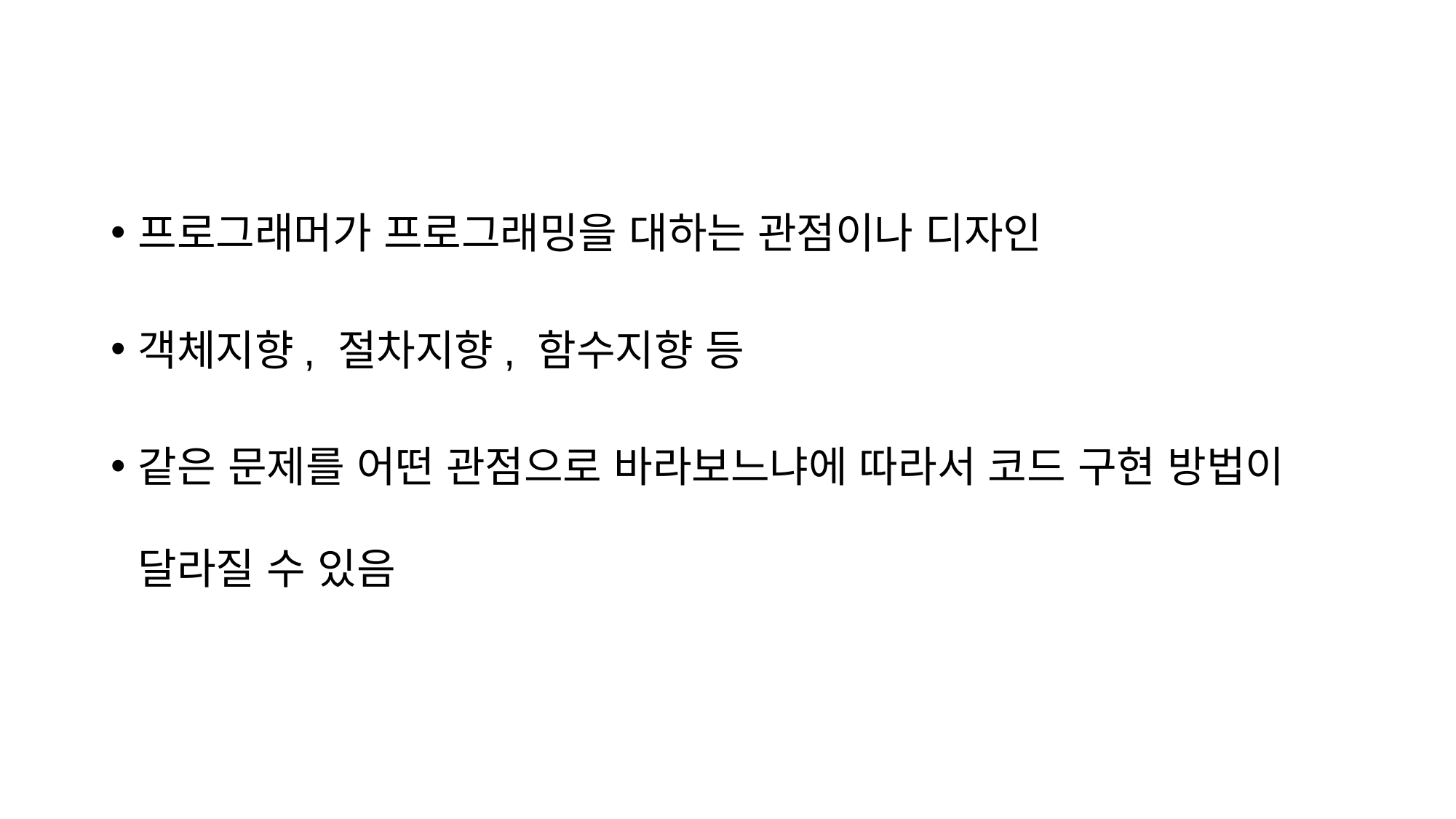

프로그래머가 프로그래밍을 대하는 관점이나 디자인
객체지향, 절차지향, 함수지향 등
같은 문제를 어떤 관점으로 바라보느냐에 따라서 코드 구현 방법이 달라질 수 있음